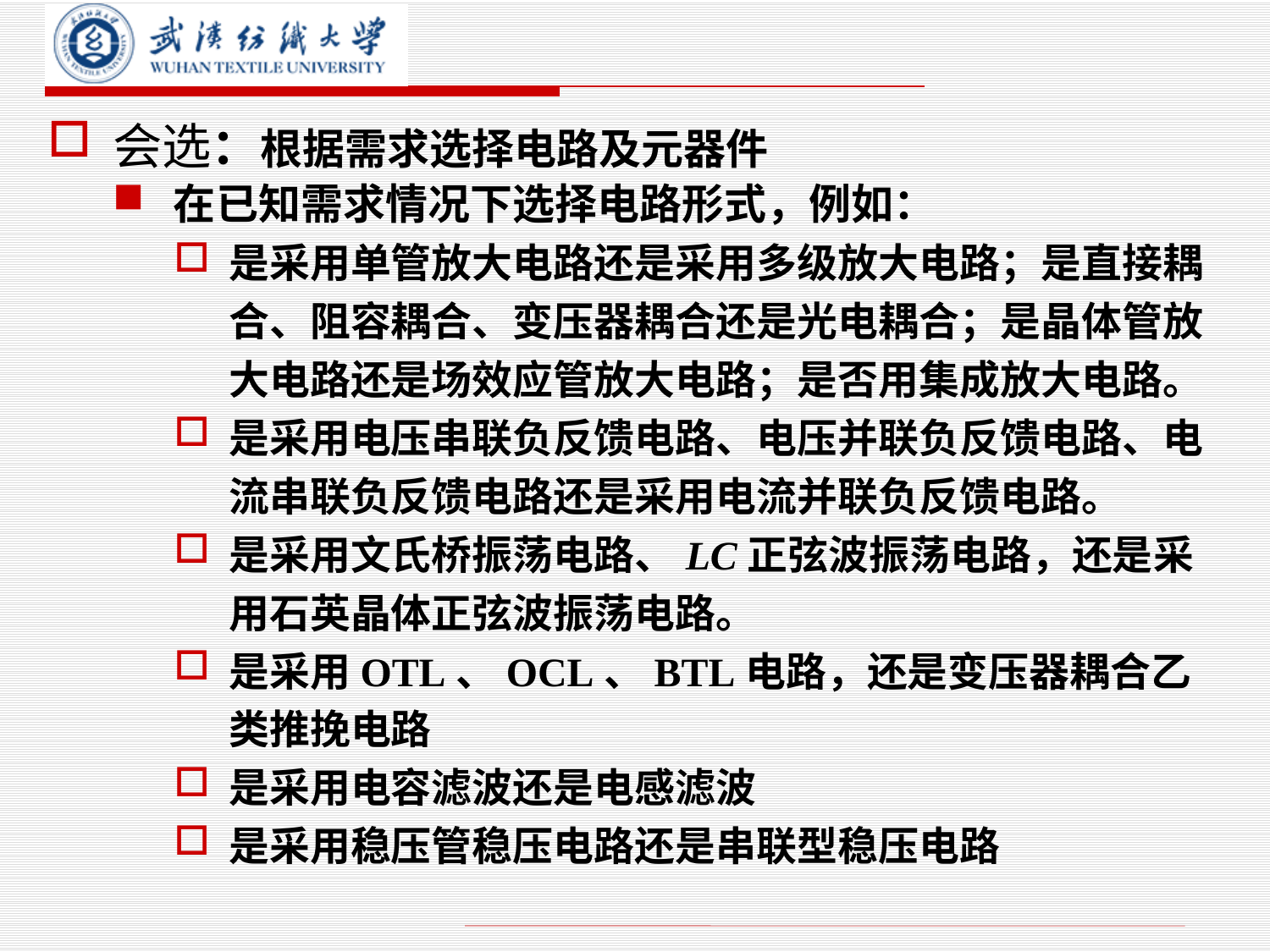

会选：根据需求选择电路及元器件
在已知需求情况下选择电路形式，例如：
是采用单管放大电路还是采用多级放大电路；是直接耦合、阻容耦合、变压器耦合还是光电耦合；是晶体管放大电路还是场效应管放大电路；是否用集成放大电路。
是采用电压串联负反馈电路、电压并联负反馈电路、电流串联负反馈电路还是采用电流并联负反馈电路。
是采用文氏桥振荡电路、LC正弦波振荡电路，还是采用石英晶体正弦波振荡电路。
是采用OTL、OCL、BTL电路，还是变压器耦合乙类推挽电路
是采用电容滤波还是电感滤波
是采用稳压管稳压电路还是串联型稳压电路